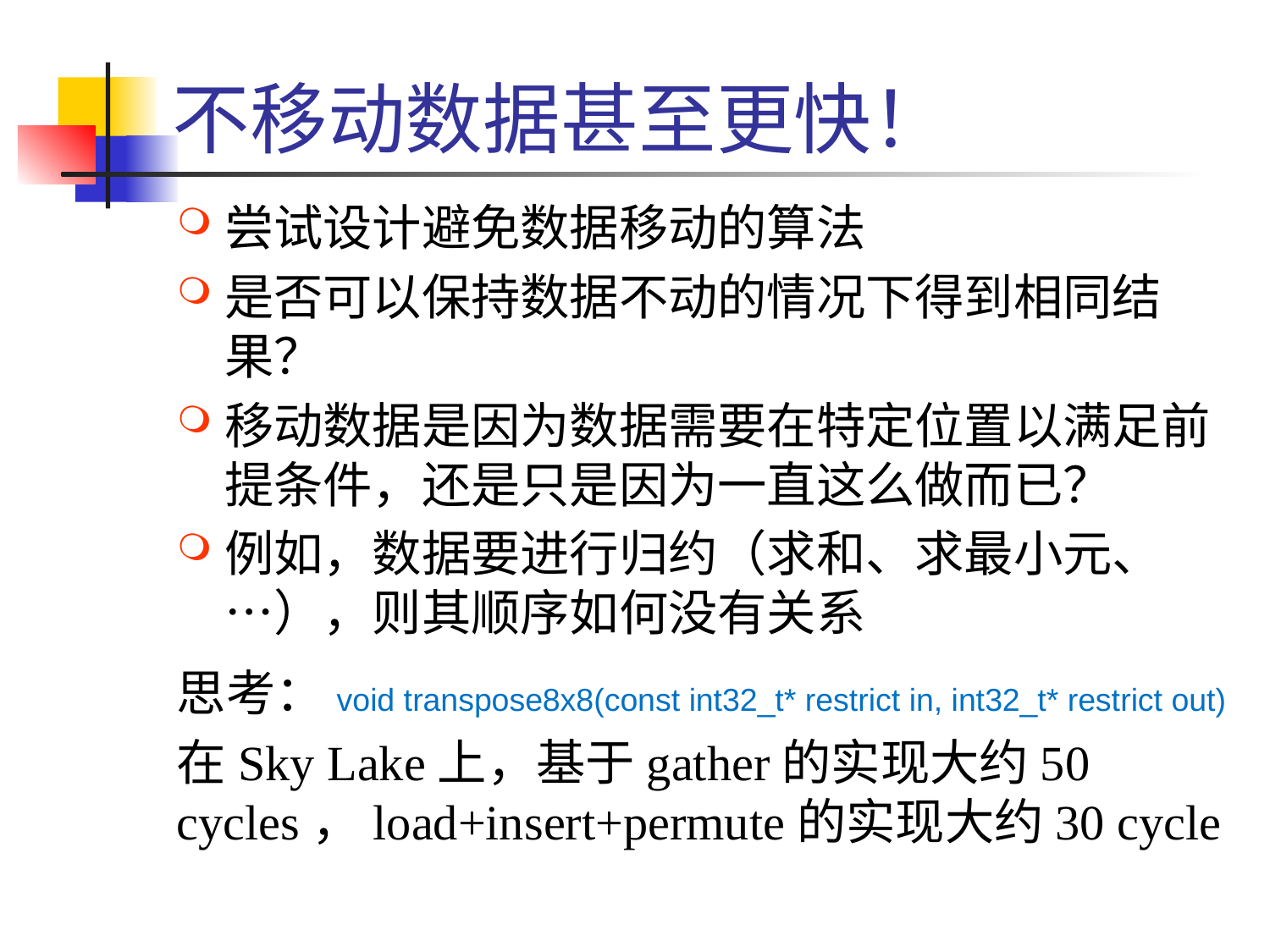

# 不移动数据甚至更快！
尝试设计避免数据移动的算法
是否可以保持数据不动的情况下得到相同结果？
移动数据是因为数据需要在特定位置以满足前提条件，还是只是因为一直这么做而已？
例如，数据要进行归约（求和、求最小元、…），则其顺序如何没有关系
思考：void transpose8x8(const int32_t* restrict in, int32_t* restrict out)
在Sky Lake上，基于gather的实现大约50 cycles，load+insert+permute的实现大约30 cycle